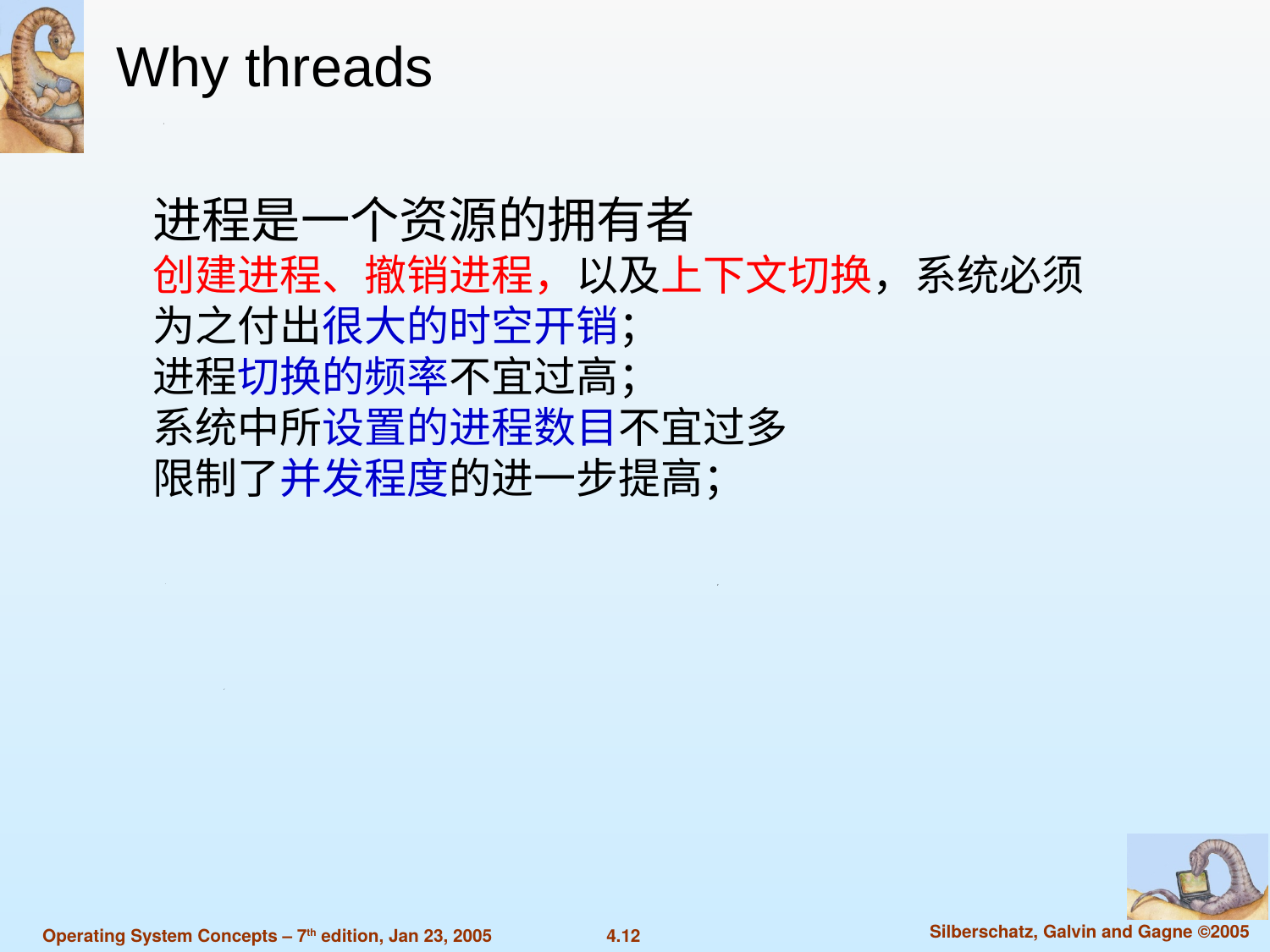

Why threads
进程是一个资源的拥有者
创建进程、撤销进程，以及上下文切换，系统必须为之付出很大的时空开销；
进程切换的频率不宜过高；
系统中所设置的进程数目不宜过多
限制了并发程度的进一步提高；